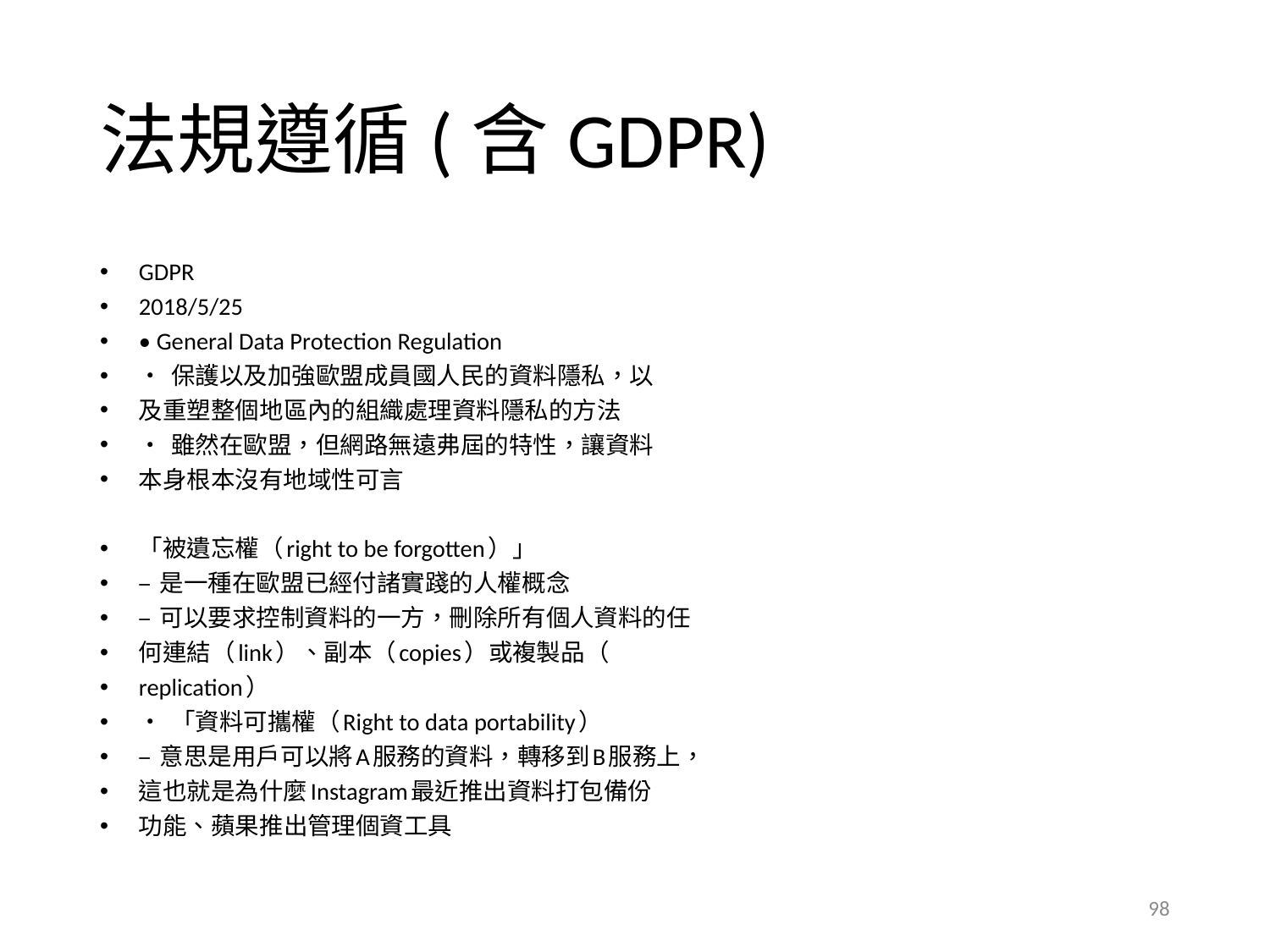

# 法規遵循(含GDPR)
GDPR
2018/5/25
• General Data Protection Regulation
• 保護以及加強歐盟成員國人民的資料隱私，以
及重塑整個地區內的組織處理資料隱私的方法
• 雖然在歐盟，但網路無遠弗屆的特性，讓資料
本身根本沒有地域性可言

「被遺忘權（right to be forgotten）」
– 是一種在歐盟已經付諸實踐的人權概念
– 可以要求控制資料的一方，刪除所有個人資料的任
何連結（link）、副本（copies）或複製品（
replication）
• 「資料可攜權（Right to data portability）
– 意思是用戶可以將A服務的資料，轉移到B服務上，
這也就是為什麼Instagram最近推出資料打包備份
功能、蘋果推出管理個資工具
98